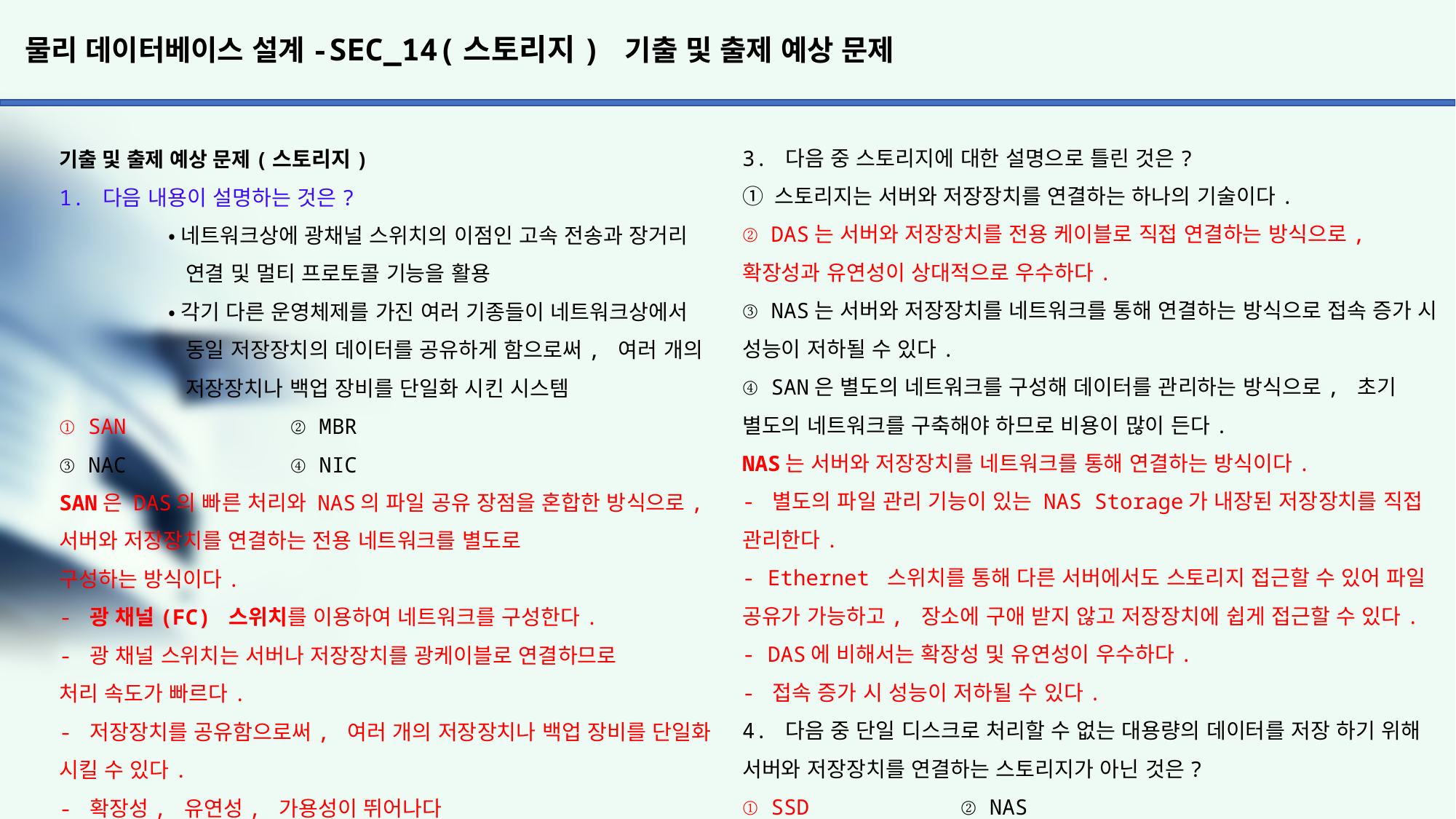

# 물리 데이터베이스 설계-SEC_14(스토리지) 기출 및 출제 예상 문제
3. 다음 중 스토리지에 대한 설명으로 틀린 것은?
① 스토리지는 서버와 저장장치를 연결하는 하나의 기술이다.
② DAS는 서버와 저장장치를 전용 케이블로 직접 연결하는 방식으로,  확장성과 유연성이 상대적으로 우수하다.
③ NAS는 서버와 저장장치를 네트워크를 통해 연결하는 방식으로 접속 증가 시 성능이 저하될 수 있다.
④ SAN은 별도의 네트워크를 구성해 데이터를 관리하는 방식으로, 초기 별도의 네트워크를 구축해야 하므로 비용이 많이 든다.
NAS는 서버와 저장장치를 네트워크를 통해 연결하는 방식이다.
- 별도의 파일 관리 기능이 있는 NAS Storage가 내장된 저장장치를 직접 관리한다.
- Ethernet 스위치를 통해 다른 서버에서도 스토리지 접근할 수 있어 파일 공유가 가능하고, 장소에 구애 받지 않고 저장장치에 쉽게 접근할 수 있다.
- DAS에 비해서는 확장성 및 유연성이 우수하다.
- 접속 증가 시 성능이 저하될 수 있다.
4. 다음 중 단일 디스크로 처리할 수 없는 대용량의 데이터를 저장 하기 위해 서버와 저장장치를 연결하는 스토리지가 아닌 것은?
① SSD		② NAS
③ SAN 		④ DAS
스토리지의 종류에는 DAS, NAS, SAN이 있다.
SSD(솔리드 스테이트 드라이브, Solid state drive) : 기계적 구동부위
가 없는 반도체(진공을 대체한 고체소자)를 사용하는 드라이브이다.
NAND 플래시 메모리와 고성능 컨트롤러를 탑재하여 C드라이브 및 HDD의
지위를 대체하고 있는 보조기억장치이다.
기출 및 출제 예상 문제(스토리지)
1. 다음 내용이 설명하는 것은?
	•네트워크상에 광채널 스위치의 이점인 고속 전송과 장거리
	  연결 및 멀티 프로토콜 기능을 활용
	•각기 다른 운영체제를 가진 여러 기종들이 네트워크상에서
	  동일 저장장치의 데이터를 공유하게 함으로써, 여러 개의
	  저장장치나 백업 장비를 단일화 시킨 시스템
① SAN 		 ② MBR
③ NAC 		 ④ NIC
SAN은 DAS의 빠른 처리와 NAS의 파일 공유 장점을 혼합한 방식으로, 서버와 저장장치를 연결하는 전용 네트워크를 별도로
구성하는 방식이다.
- 광 채널(FC) 스위치를 이용하여 네트워크를 구성한다.
- 광 채널 스위치는 서버나 저장장치를 광케이블로 연결하므로
처리 속도가 빠르다.
- 저장장치를 공유함으로써, 여러 개의 저장장치나 백업 장비를 단일화 시킬 수 있다.
- 확장성, 유연성, 가용성이 뛰어나다
- 높은 트랜잭션 처리에 효과적이긴 하나 기존 시스템의 경우 장비의 업그레이드가 필요하고, 초기 설치 시에는 별도의 네트워크를 구축해야 하기 때문에 비용이 많이 든다.
광 채널(Fiber Channel, FC) : 광 채널은 컴퓨터 장치 간 데이터의 전송 속도를 기가 바이트로 높이기 위한 네트워크 기술이다.
MBR(Master Boot Record) : 파티션된 기억장치(하드 디스크)의 첫
섹터이며 512바이트 시동 섹터이다.
NAC(Network Access Control) : 네트워크 접근 제어 시스템
NIC(Network Interface card) : 네트워크 인터페이스 컨트롤러라고도 호칭하며 네트워크에 연결하기 위해 컴퓨터에
설치된 회로 기판을 의미하며 사설 네트워크 연결을 제공한다.
2. 다음 내용이 설명하는 스토리지 시스템은?
	 •하드디스크와 같은 데이터 저장장치를 호스트버스 어댑터
	   에 직접 연결하는 방식
	 •저장장치와 호스트 기기 사이에 네트워크 디바이스가
	   있지 말아야 하고 직접 연결하는 방식으로 구성
① DAS		② NAS
③ N-SCREEN	④ NFC
DAS는 서버와 저장장치를 전용 케이블로 직접 연결하는 방식으로,
일반 가정에서 컴퓨터에 외장하드를 연결하는 것이 여기에 해당된다.
- 서버에서 저장장치를 관리한다.
- 저장장치를 직접 연결하므로 속도가 빠르고 설치 및 운영이 쉽다.
- 초기 구축 비용 및 유지보수 비용이 저렴하다.
- 직접 연결 방식이므로 다른 서버에서 접근할 수 없고 파일을 공유할 수가 없다.
- 확장성 및 유연성이 상대적으로 떨어진다.
저장 데이터가 적고 공유가 필요 없는 환경에 적합하다.
N-SCREEN : N은 수학에서 미지수를 나타낸다. N은 또한 Network를
의미하기도 한다. 네트워크는 상호간에 형성되는 조직이나 전송매체를 의미한다.
스크린은 이미지나 영상 등을 보여주는 화면을 의미한다.
네트워크를 활용하여 다수의 화면에 같은 컨텐츠를 이용할 수 있는 것이고 볼 수 있다.
NFC(Near Field Communication) : 10cm 정도 거리에서 13.56MHz의
주파수로 두 전자기기가 통신할 수 있는 무선통신 기술을 의미한다.